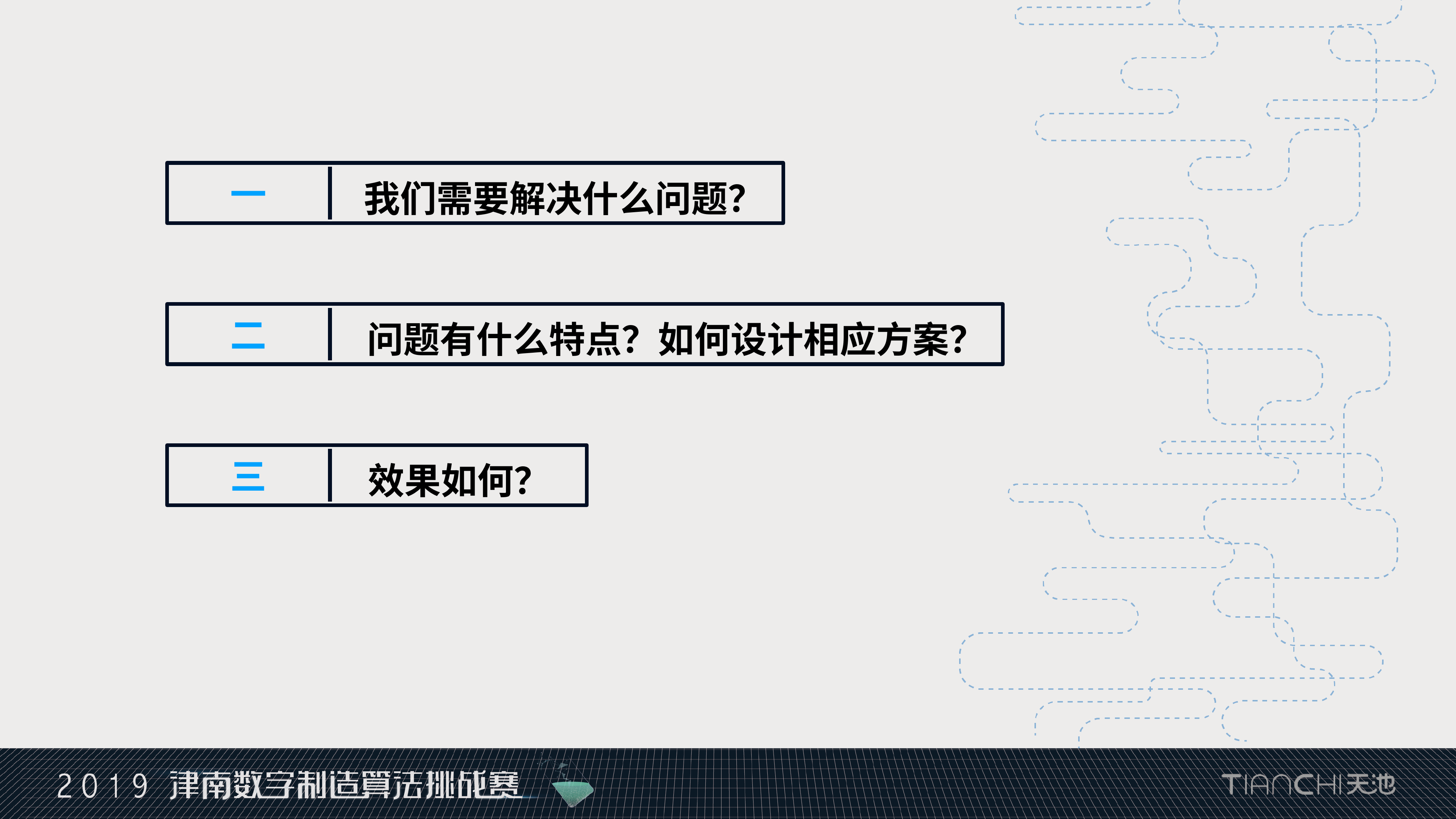

一
我们需要解决什么问题？

二
问题有什么特点？如何设计相应方案？
三
效果如何？